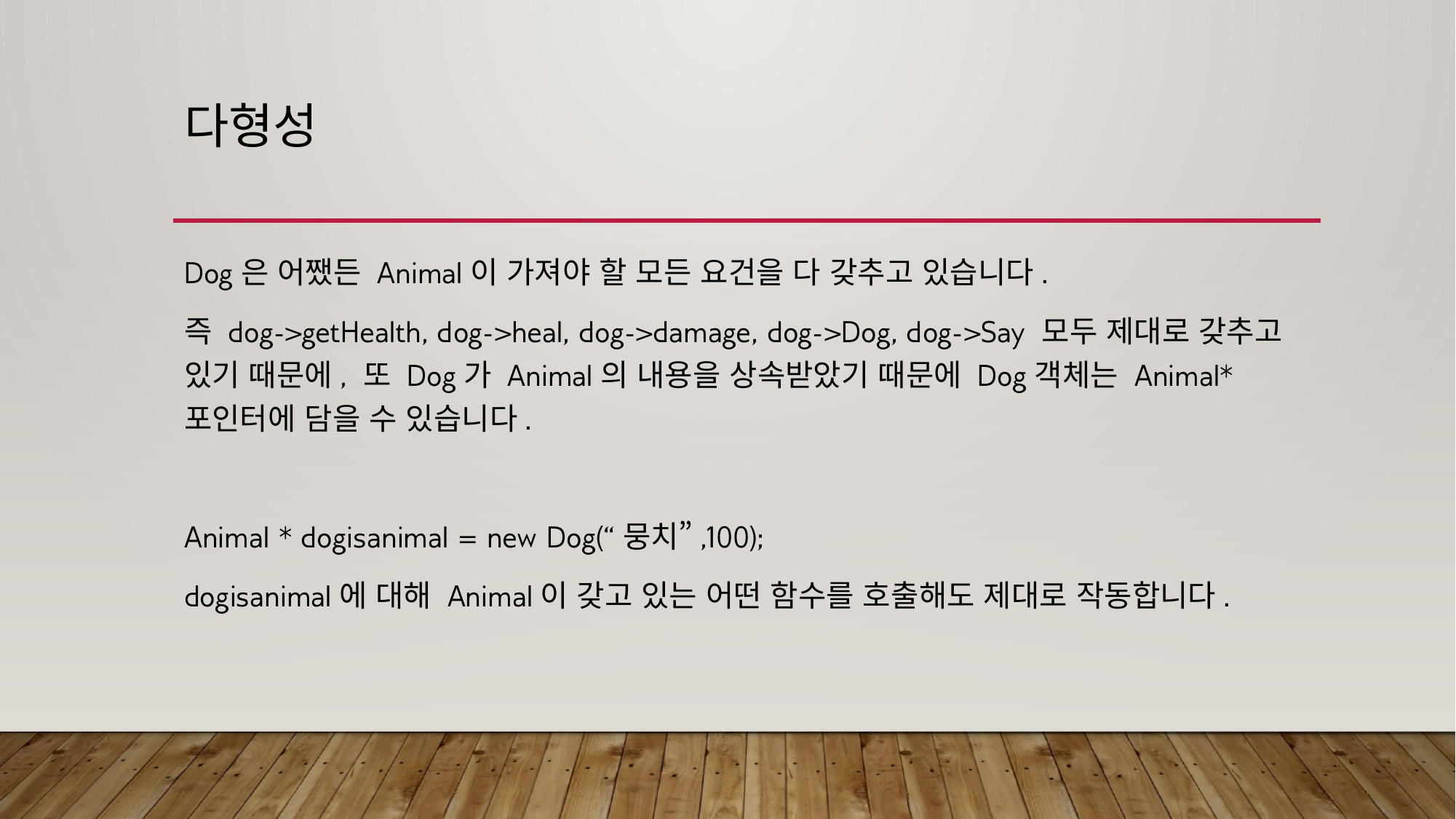

# 다형성
Dog은 어쨌든 Animal이 가져야 할 모든 요건을 다 갖추고 있습니다.
즉 dog->getHealth, dog->heal, dog->damage, dog->Dog, dog->Say 모두 제대로 갖추고 있기 때문에, 또 Dog가 Animal의 내용을 상속받았기 때문에 Dog객체는 Animal* 포인터에 담을 수 있습니다.

Animal * dogisanimal = new Dog(“뭉치”,100);
dogisanimal에 대해 Animal이 갖고 있는 어떤 함수를 호출해도 제대로 작동합니다.